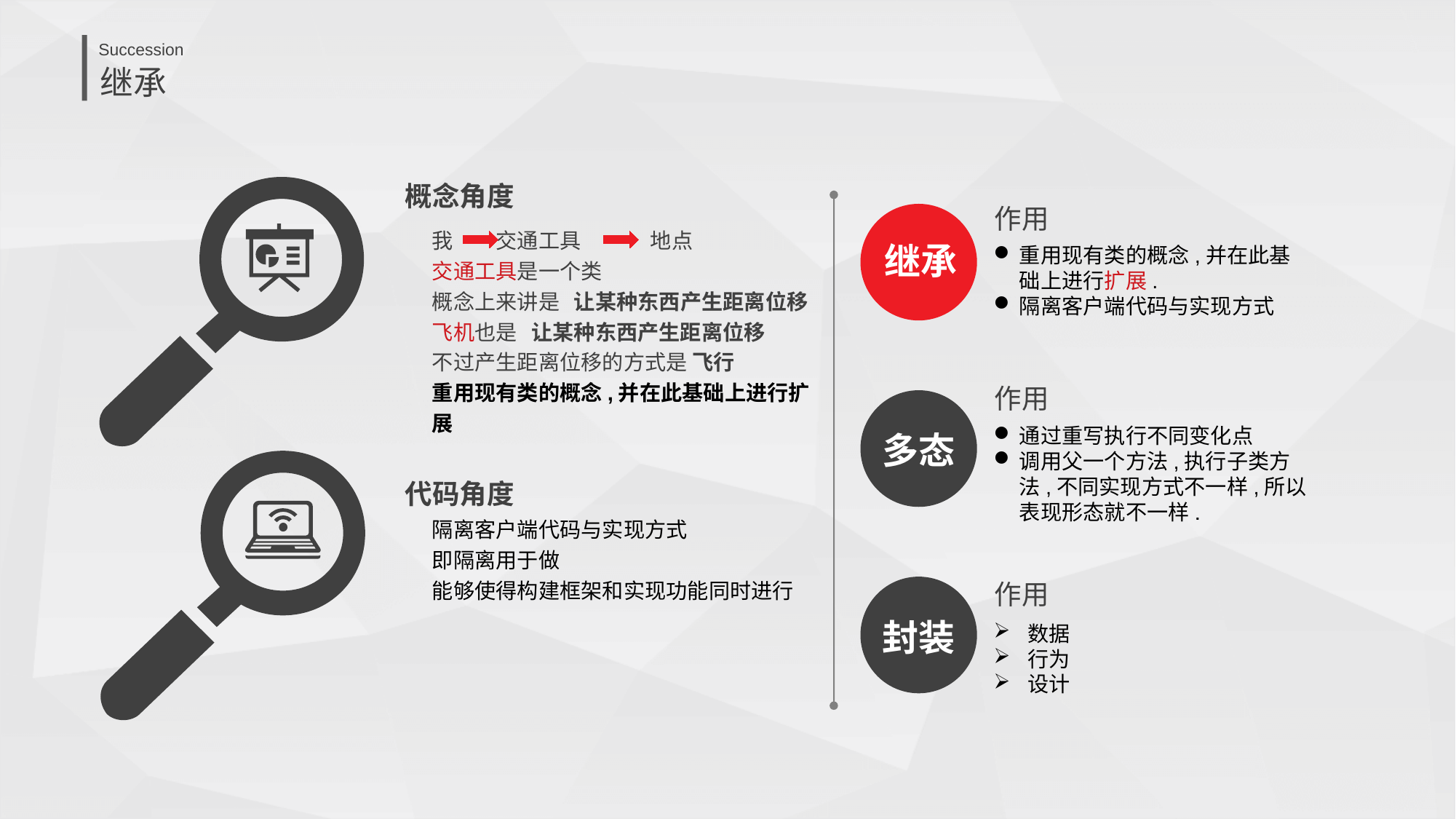

Succession
继承
概念角度

代码角度

我         交通工具	地点
交通工具是一个类
概念上来讲是   让某种东西产生距离位移
飞机也是   让某种东西产生距离位移
不过产生距离位移的方式是 飞行
重用现有类的概念,并在此基础上进行扩展
隔离客户端代码与实现方式
即隔离用于做
能够使得构建框架和实现功能同时进行

作用

继承
重用现有类的概念,并在此基础上进行扩展.
隔离客户端代码与实现方式
作用

通过重写执行不同变化点
调用父一个方法,执行子类方法,不同实现方式不一样,所以表现形态就不一样.
多态
作用

封装
数据
行为
设计